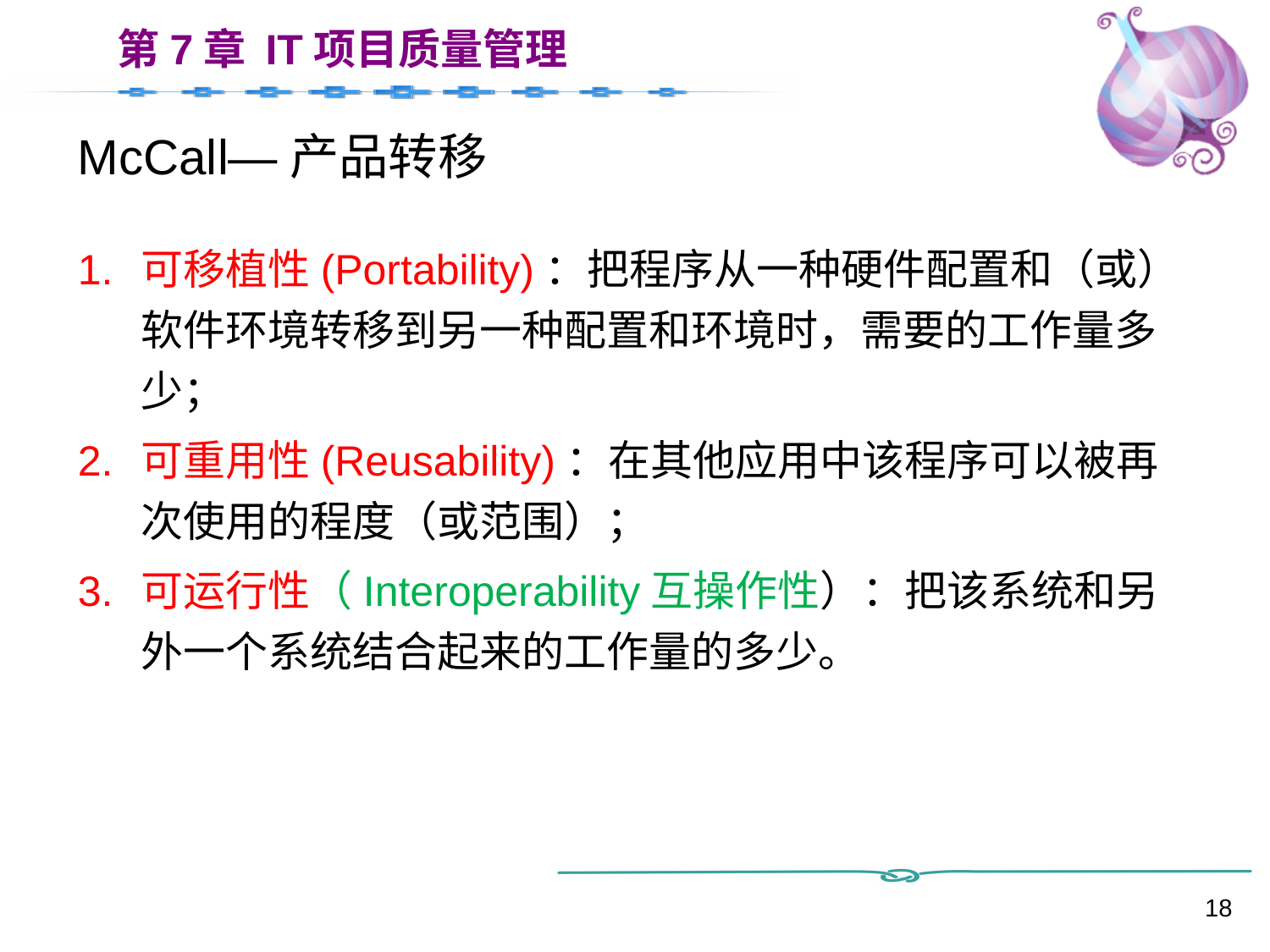

# McCall—产品转移
可移植性(Portability)：把程序从一种硬件配置和（或）软件环境转移到另一种配置和环境时，需要的工作量多少；
可重用性(Reusability)：在其他应用中该程序可以被再次使用的程度（或范围）；
可运行性（Interoperability互操作性）：把该系统和另外一个系统结合起来的工作量的多少。

18